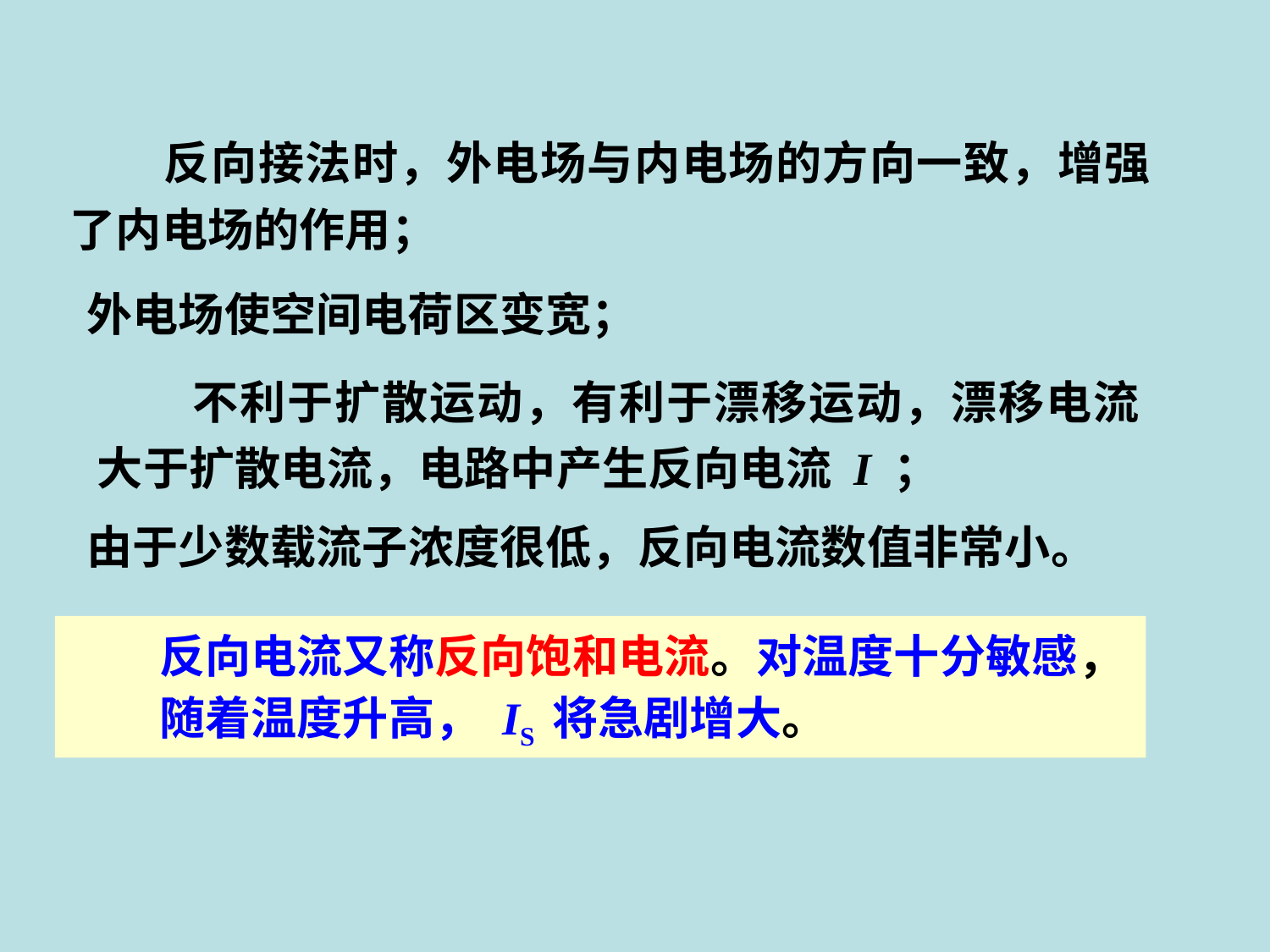

反向接法时，外电场与内电场的方向一致，增强了内电场的作用；
外电场使空间电荷区变宽；
　　不利于扩散运动，有利于漂移运动，漂移电流大于扩散电流，电路中产生反向电流 I ；
由于少数载流子浓度很低，反向电流数值非常小。
　　反向电流又称反向饱和电流。对温度十分敏感，
　　随着温度升高， IS 将急剧增大。